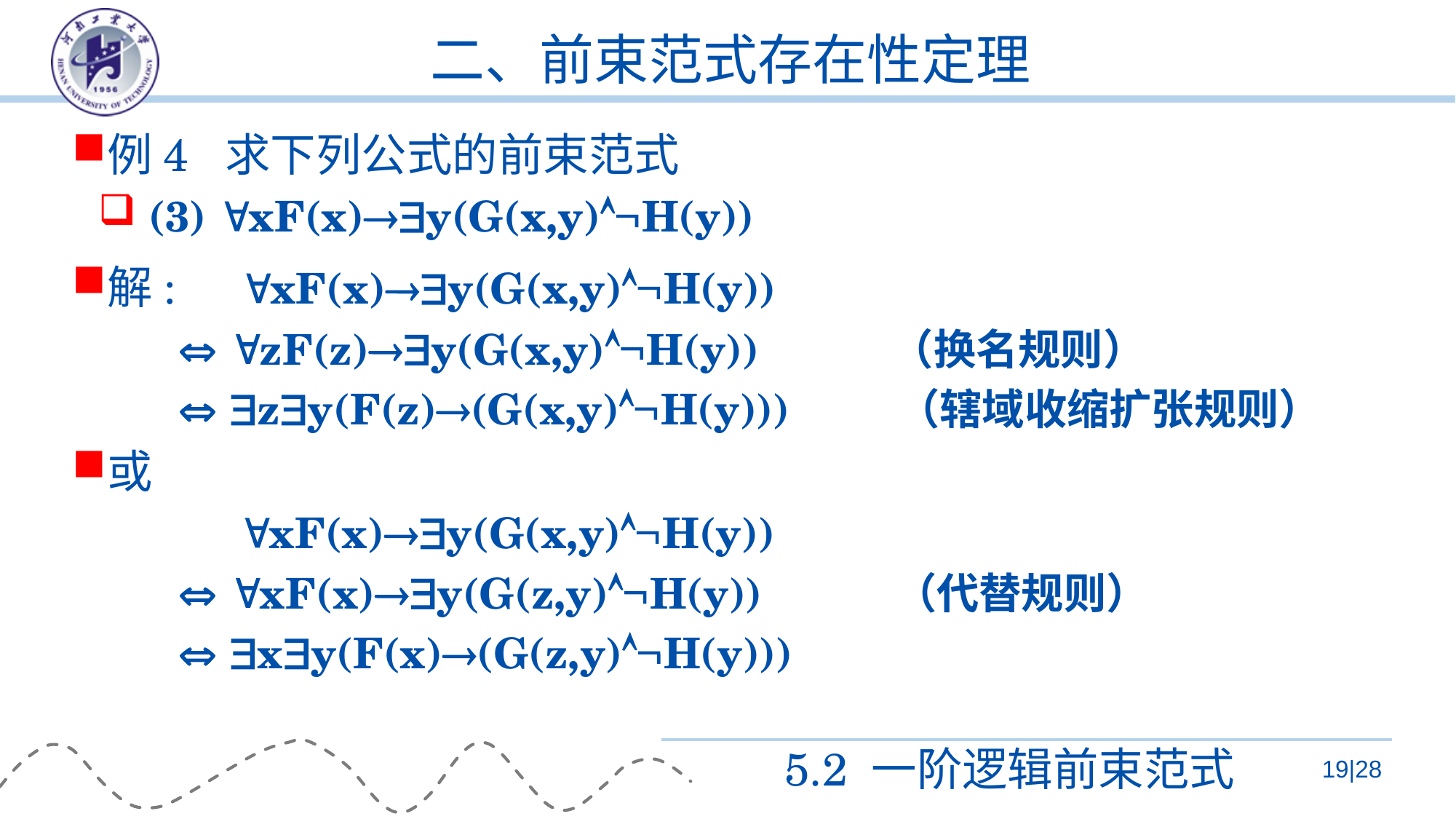

# 二、前束范式存在性定理
例4  求下列公式的前束范式
 (3) ∀xF(x)→∃y(G(x,y)∧¬H(y))
解:     ∀xF(x)→∃y(G(x,y)∧¬H(y))
   ⇔ ∀zF(z)→∃y(G(x,y)∧¬H(y))          （换名规则）
   ⇔ ∃z∃y(F(z)→(G(x,y)∧¬H(y)))        （辖域收缩扩张规则）
或
        ∀xF(x)→∃y(G(x,y)∧¬H(y))
   ⇔ ∀xF(x)→∃y(G(z,y)∧¬H(y))          （代替规则）
   ⇔ ∃x∃y(F(x)→(G(z,y)∧¬H(y)))
5.2 一阶逻辑前束范式
19|28